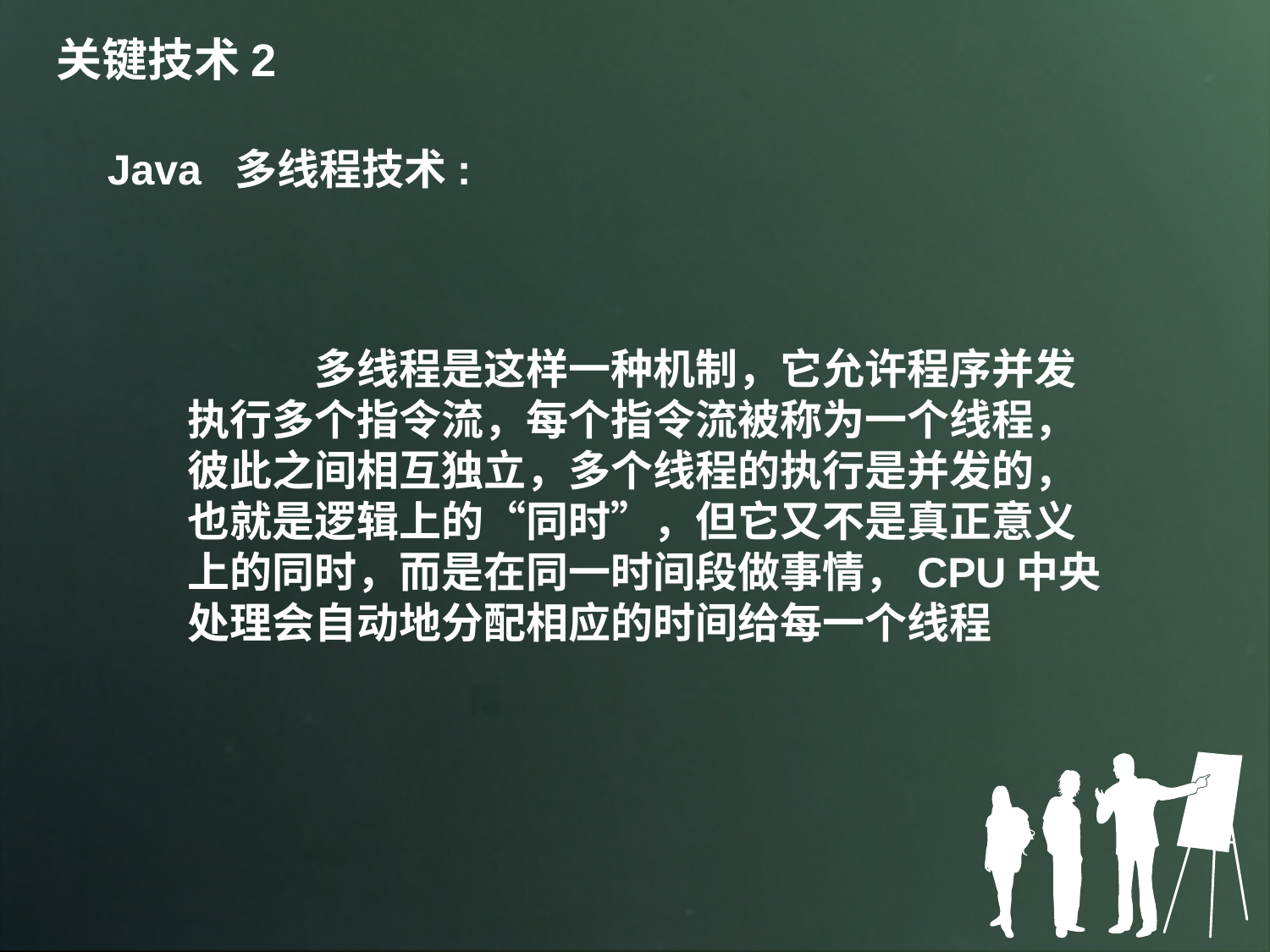

# 关键技术2
Java  多线程技术:
	多线程是这样一种机制，它允许程序并发执行多个指令流，每个指令流被称为一个线程，彼此之间相互独立，多个线程的执行是并发的，也就是逻辑上的“同时”，但它又不是真正意义上的同时，而是在同一时间段做事情，CPU中央处理会自动地分配相应的时间给每一个线程